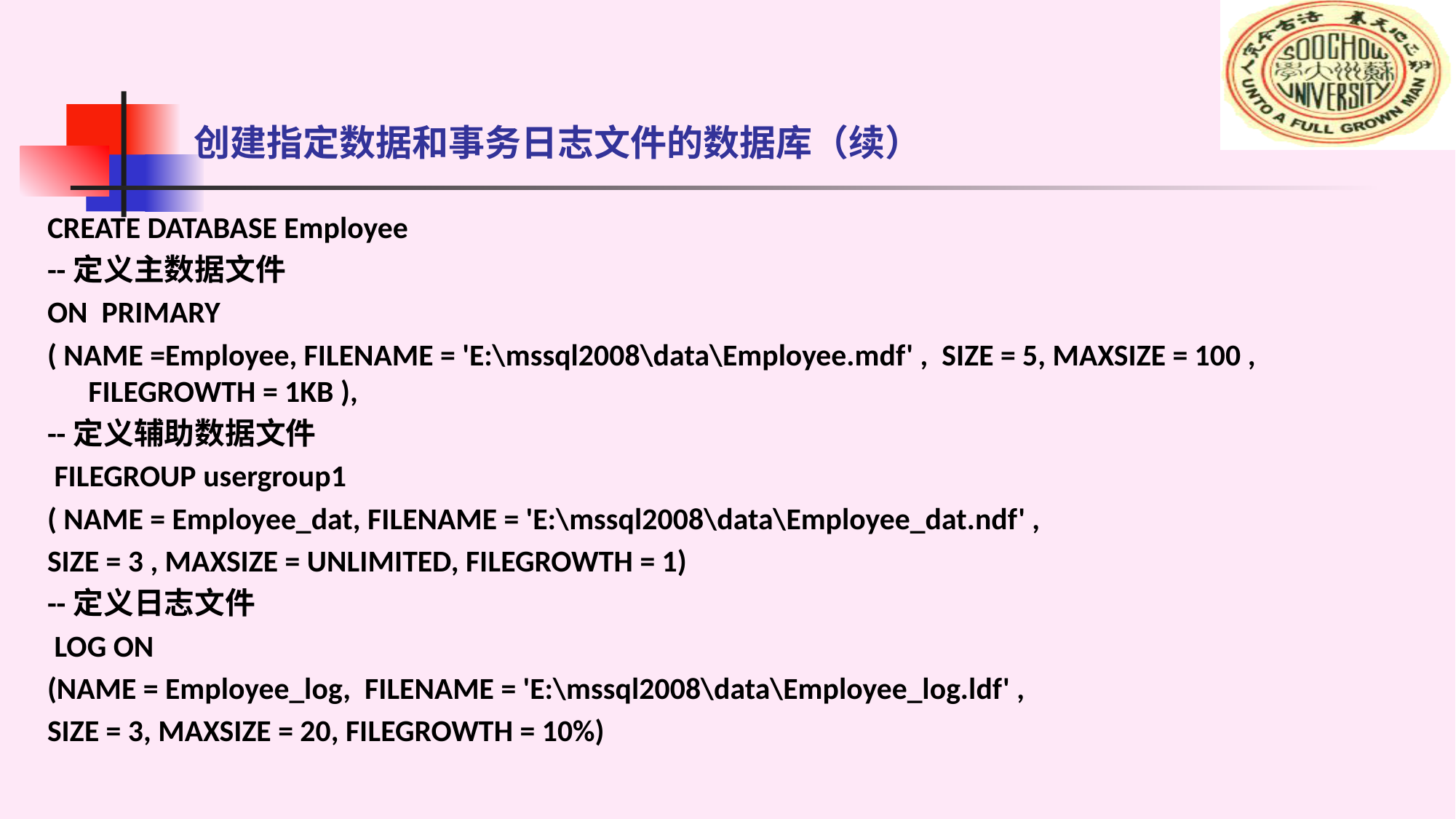

# 创建指定数据和事务日志文件的数据库（续）
CREATE DATABASE Employee
--定义主数据文件
ON  PRIMARY
( NAME =Employee, FILENAME = 'E:\mssql2008\data\Employee.mdf' ,  SIZE = 5, MAXSIZE = 100 , FILEGROWTH = 1KB ),
--定义辅助数据文件
 FILEGROUP usergroup1
( NAME = Employee_dat, FILENAME = 'E:\mssql2008\data\Employee_dat.ndf' ,
SIZE = 3 , MAXSIZE = UNLIMITED, FILEGROWTH = 1)
--定义日志文件
 LOG ON
(NAME = Employee_log,  FILENAME = 'E:\mssql2008\data\Employee_log.ldf' ,
SIZE = 3, MAXSIZE = 20, FILEGROWTH = 10%)